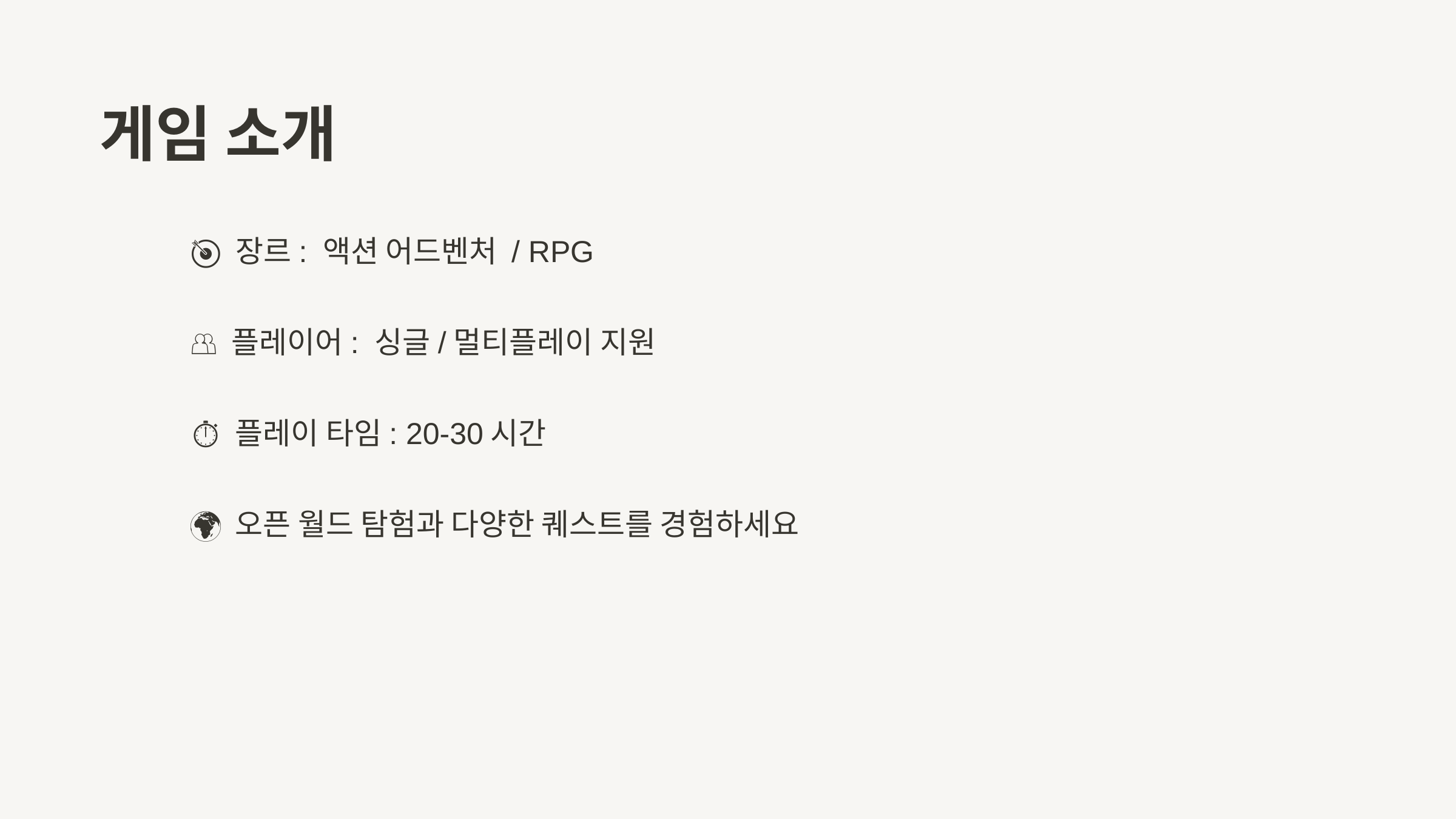

게임 소개
🎯 장르: 액션 어드벤처 / RPG
👥 플레이어: 싱글/멀티플레이 지원
⏱️ 플레이 타임: 20-30시간
🌍 오픈 월드 탐험과 다양한 퀘스트를 경험하세요